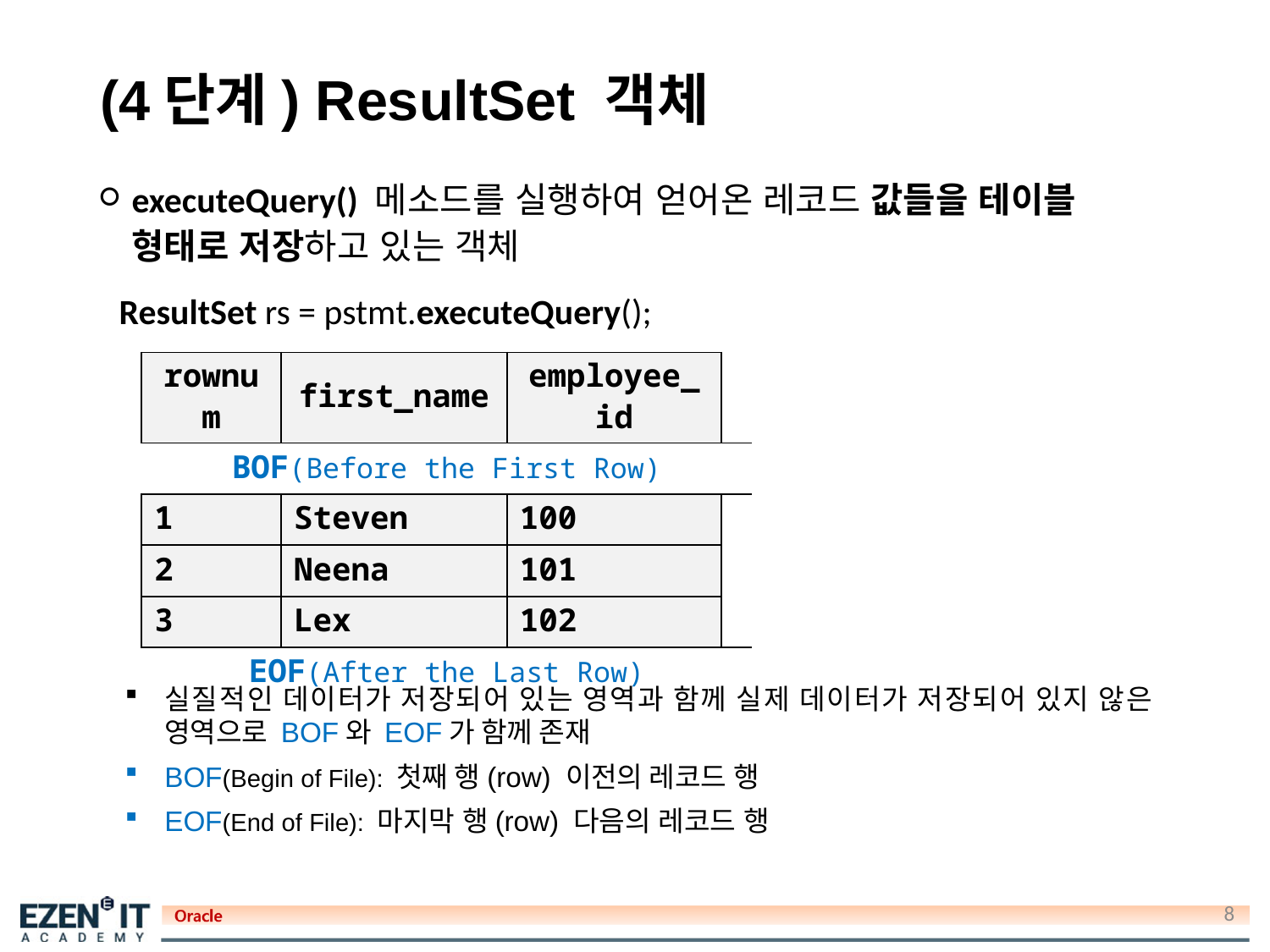

# (4단계) ResultSet 객체
executeQuery() 메소드를 실행하여 얻어온 레코드 값들을 테이블   형태로 저장하고 있는 객체
  ResultSet rs = pstmt.executeQuery();

| rownum | first\_name | employee\_id |  |
| --- | --- | --- | --- |
| BOF(Before the First Row) |  |  |  |
| 1 | Steven | 100 |  |
| 2 | Neena | 101 |  |
| 3 | Lex | 102 |  |
| EOF(After the Last Row) |  |  |  |
실질적인 데이터가 저장되어 있는 영역과 함께 실제 데이터가 저장되어 있지 않은 영역으로 BOF와 EOF가 함께 존재
BOF(Begin of File): 첫째 행(row) 이전의 레코드 행
EOF(End of File): 마지막 행(row) 다음의 레코드 행
8